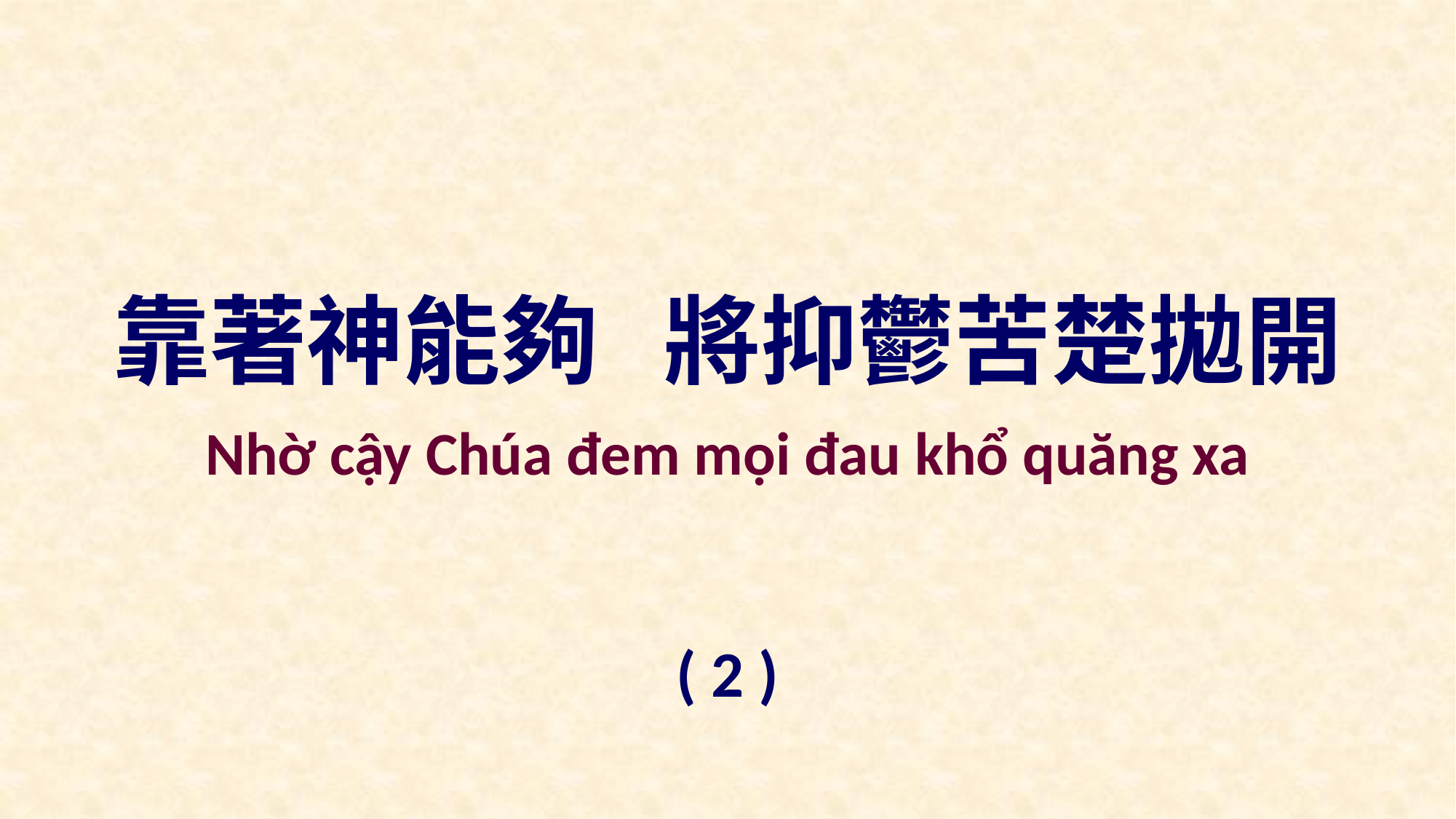

靠著神能夠   將抑鬱苦楚拋開
Nhờ cậy Chúa đem mọi đau khổ quăng xa
( 2 )